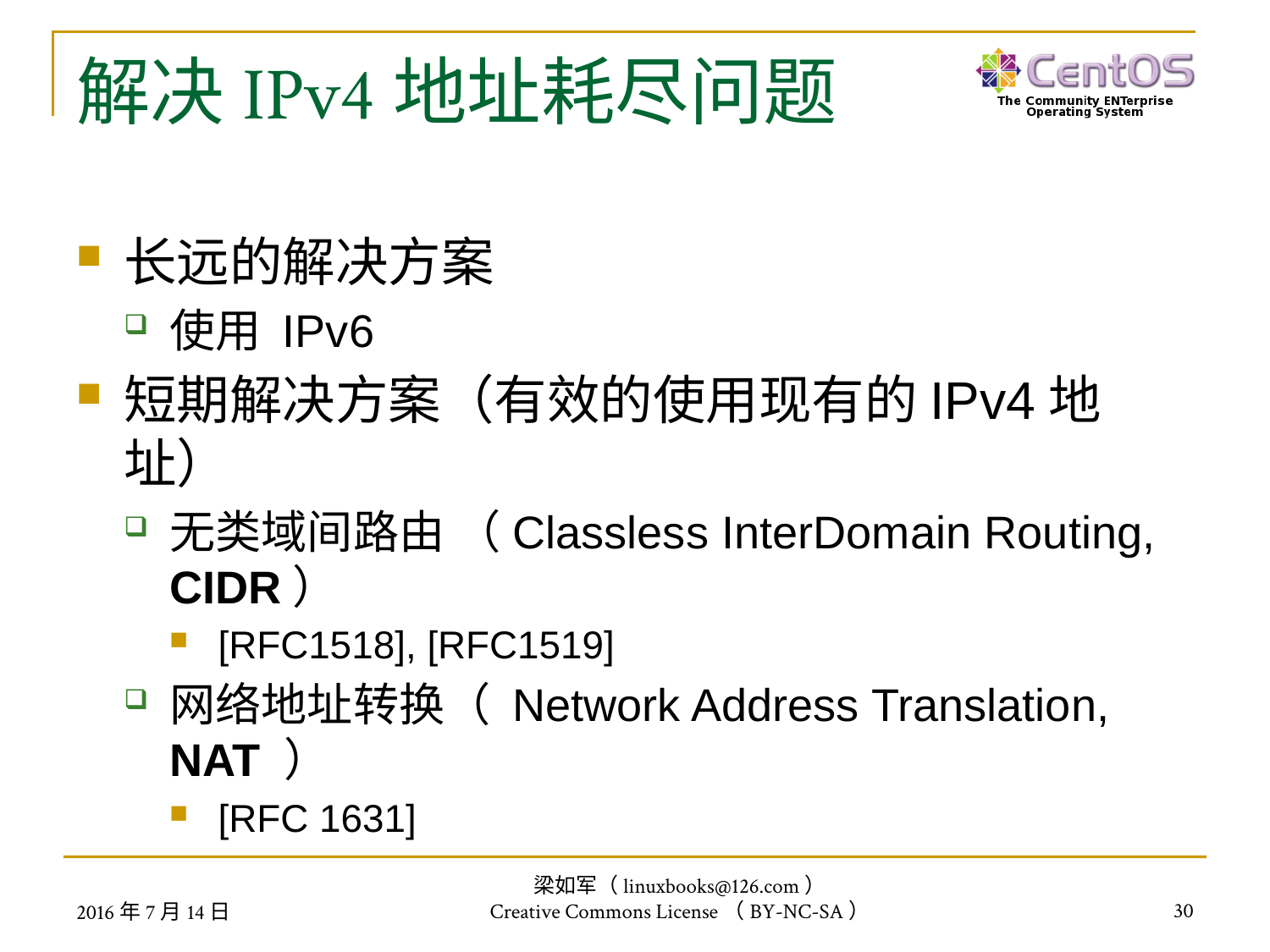

# 解决IPv4地址耗尽问题
长远的解决方案
使用 IPv6
短期解决方案（有效的使用现有的IPv4地址）
无类域间路由 （Classless InterDomain Routing, CIDR）
[RFC1518], [RFC1519]
网络地址转换（ Network Address Translation, NAT ）
[RFC 1631]
梁如军（linuxbooks@126.com）
Creative Commons License（BY-NC-SA）
2016年7月14日
30